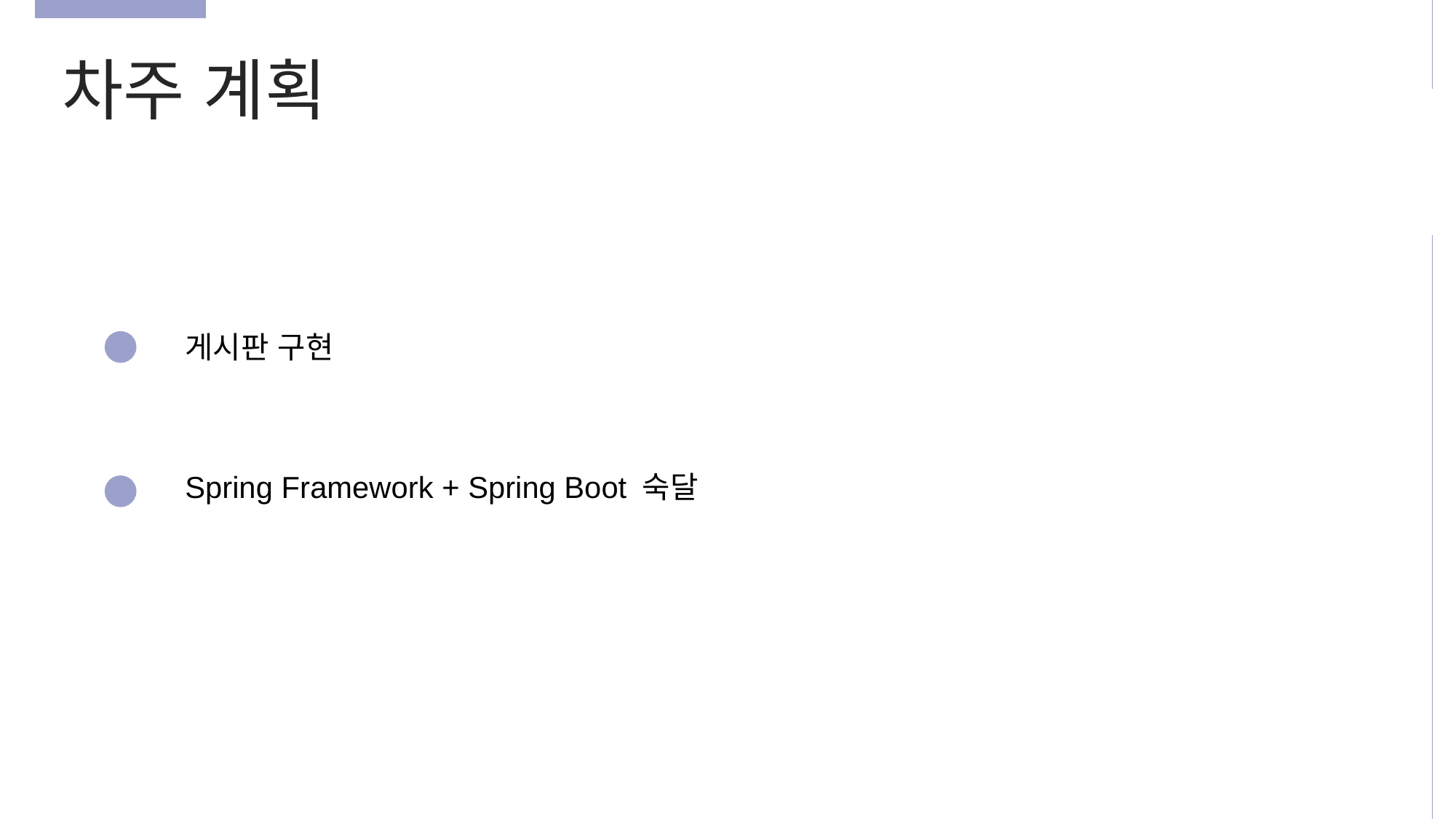

차주 계획
게시판 구현

Spring Framework + Spring Boot 숙달